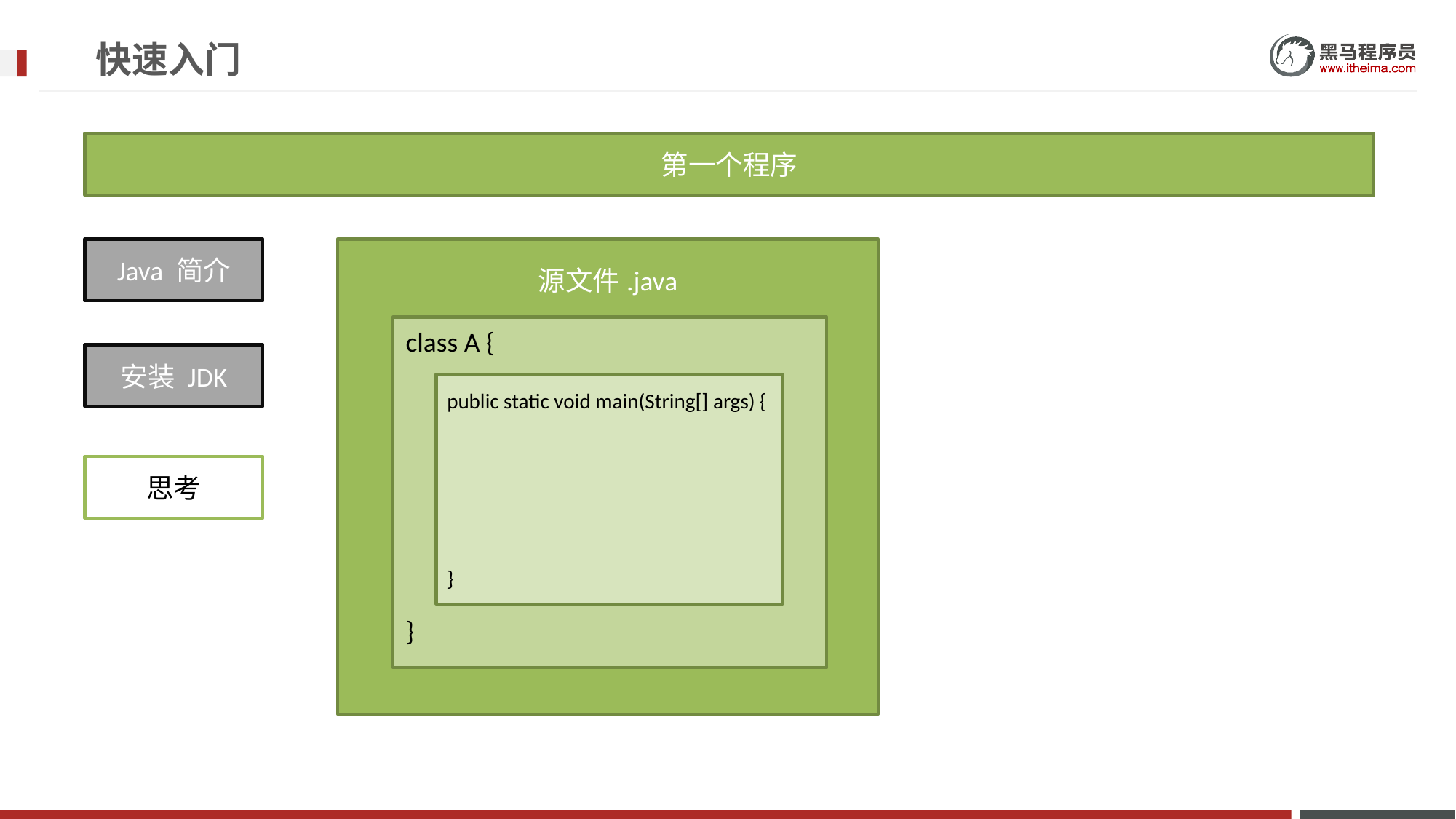

# 快速入门
第一个程序

源文件.java

Java 简介

class A {

安装 JDK
public static void main(String[] args) {

}
思考

}